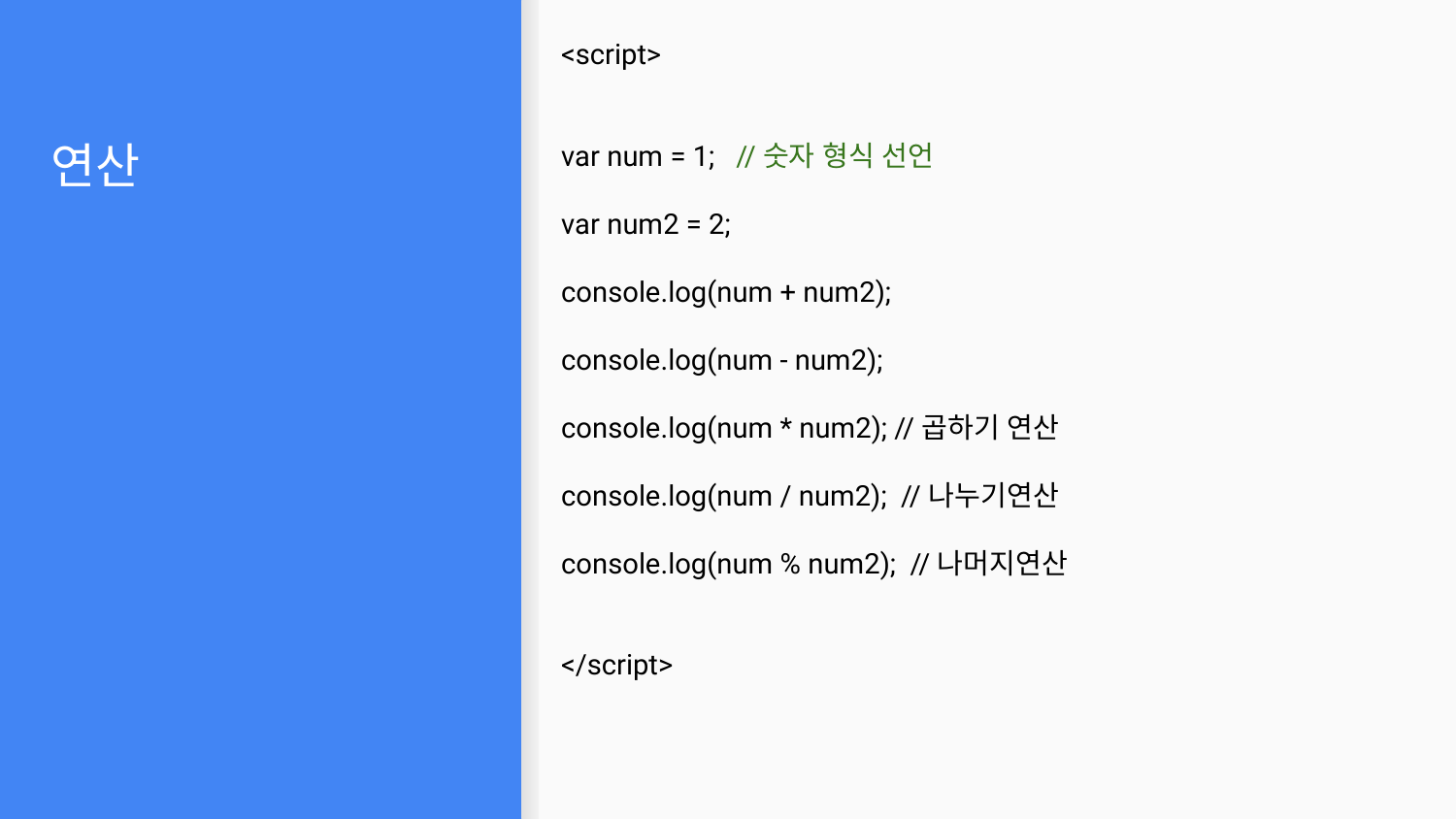

<script>

var num = 1;   //숫자 형식 선언

var num2 = 2;

console.log(num + num2);

console.log(num - num2);

console.log(num * num2); //곱하기 연산

console.log(num / num2);  //나누기연산

console.log(num % num2);  //나머지연산

</script>
# 연산